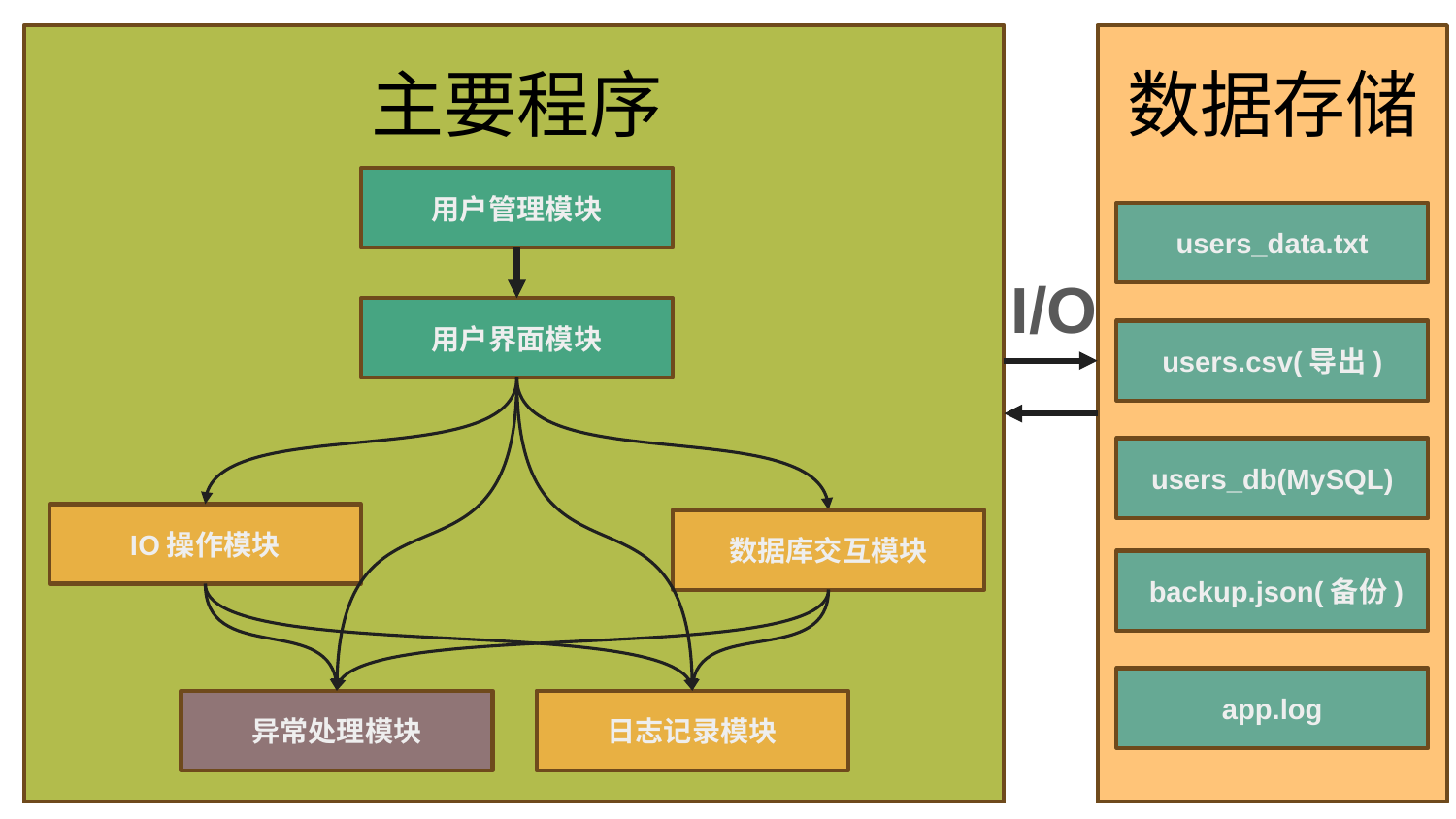

数据存储
主要程序
用户管理模块
users_data.txt
I/O
用户界面模块
users.csv(导出)
users_db(MySQL)
IO操作模块
数据库交互模块
 backup.json(备份)
app.log
日志记录模块
异常处理模块